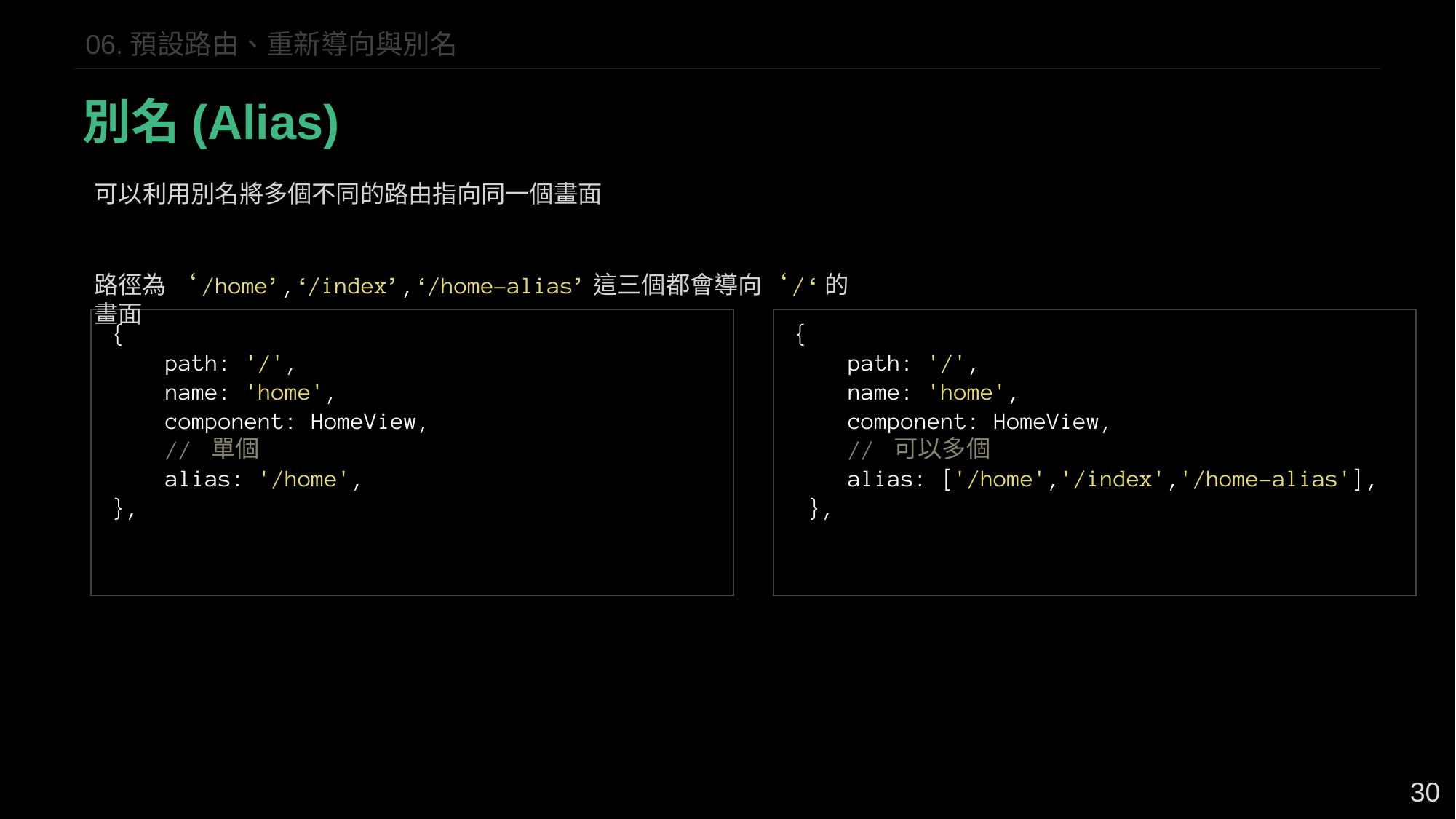

06.預設路由、重新導向與別名
別名(Alias)
可以利用別名將多個不同的路由指向同一個畫面
路徑為 ‘/home’,‘/index’,‘/home-alias’這三個都會導向‘/‘的畫面

{
    path: '/',
    name: 'home',
    component: HomeView,
    // 單個
    alias: '/home',
},
{
    path: '/',
    name: 'home',
    component: HomeView,
    // 可以多個
    alias: ['/home','/index','/home-alias'],
 },